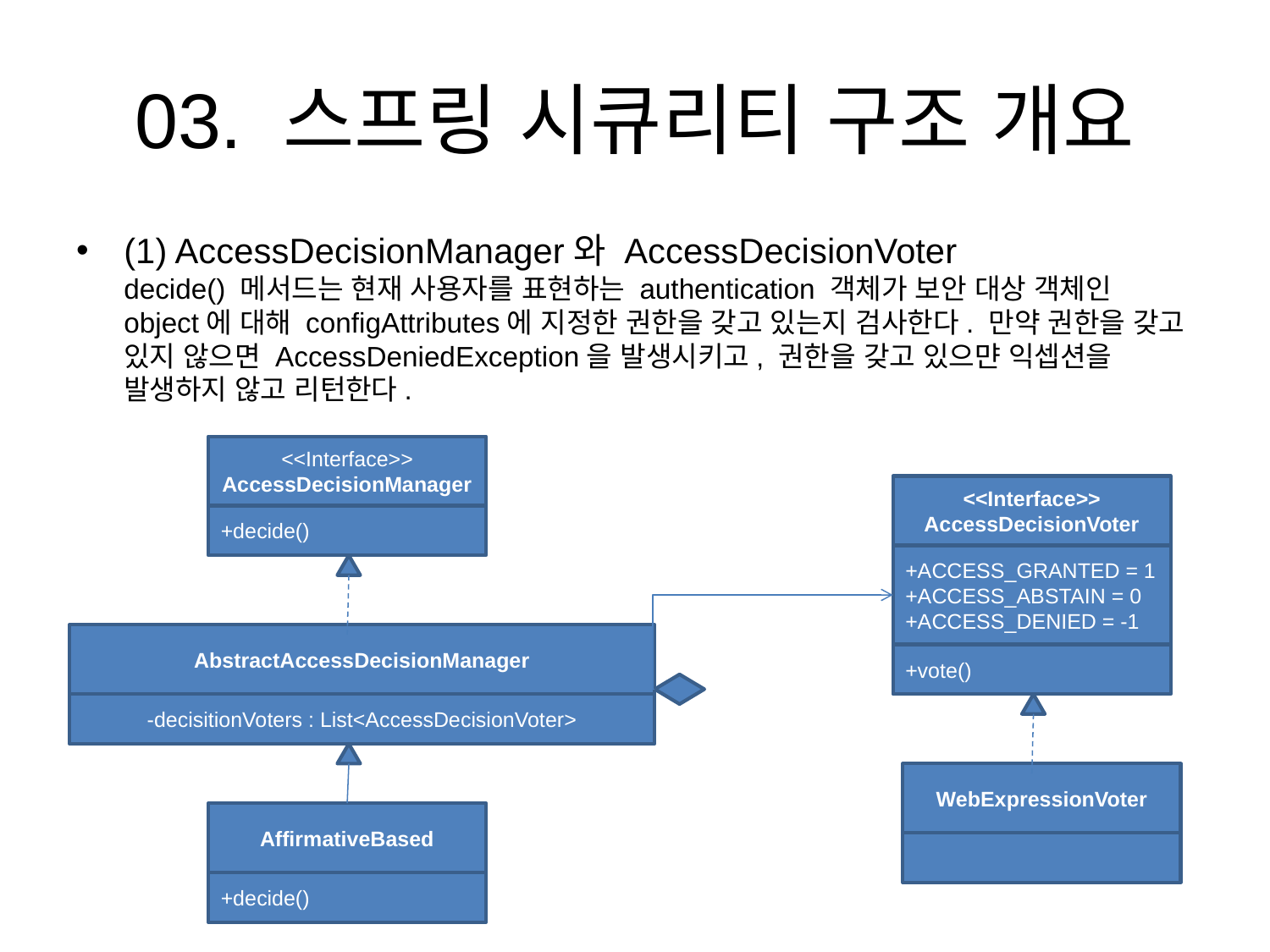

# 03. 스프링 시큐리티 구조 개요
(1) AccessDecisionManager와 AccessDecisionVoter
decide() 메서드는 현재 사용자를 표현하는 authentication 객체가 보안 대상 객체인 object에 대해 configAttributes에 지정한 권한을 갖고 있는지 검사한다. 만약 권한을 갖고 있지 않으면 AccessDeniedException을 발생시키고, 권한을 갖고 있으먄 익셉션을 발생하지 않고 리턴한다.
<<Interface>>
AccessDecisionManager
<<Interface>>
AccessDecisionVoter
+decide()
+ACCESS_GRANTED = 1
+ACCESS_ABSTAIN = 0
+ACCESS_DENIED = -1

AbstractAccessDecisionManager
+vote()

-decisitionVoters : List<AccessDecisionVoter>

WebExpressionVoter
AffirmativeBased

+decide()